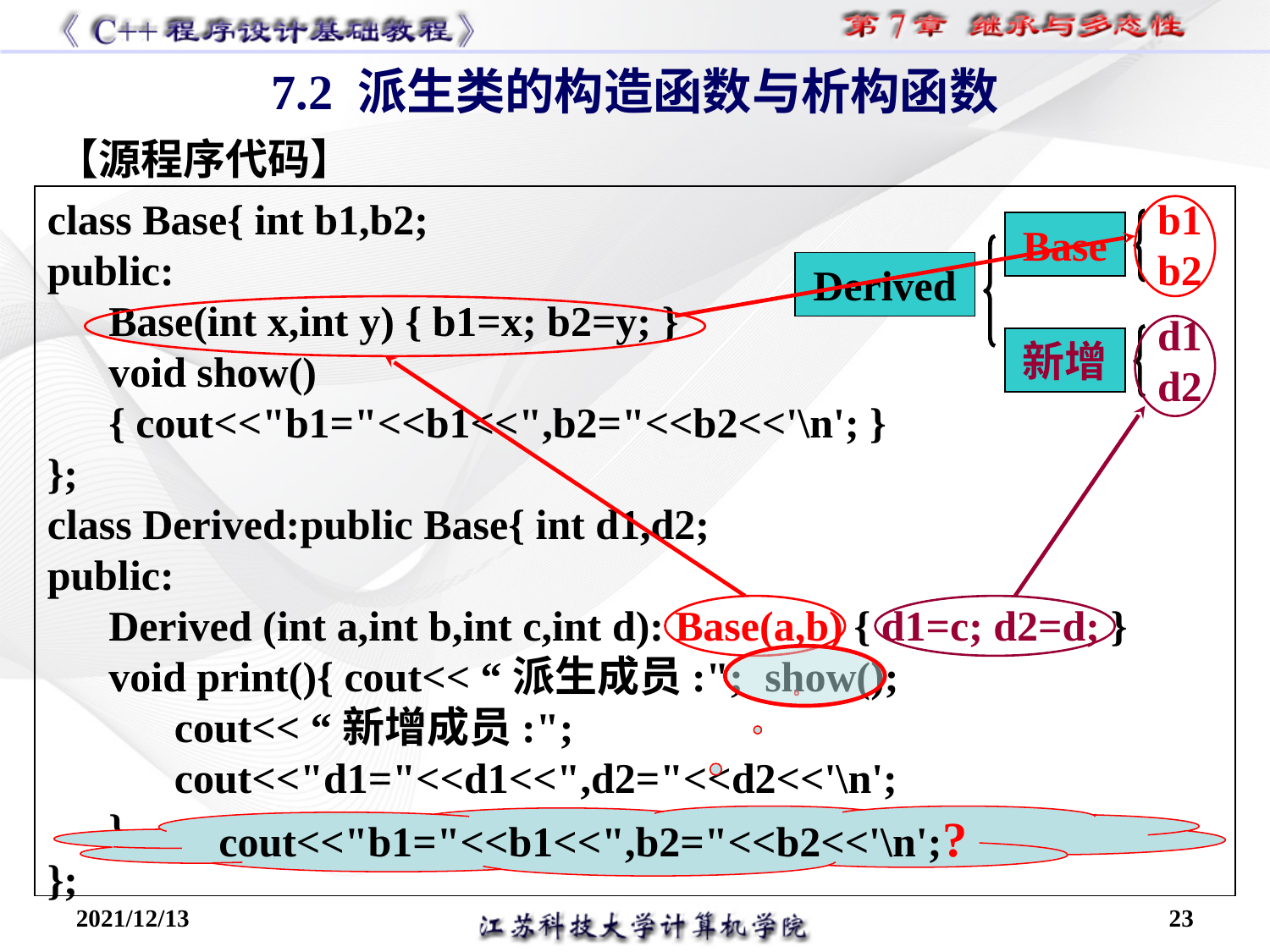

7.2 派生类的构造函数与析构函数
【源程序代码】
class Base{ int b1,b2;
public:
Base(int x,int y) { b1=x; b2=y; }
void show()
{ cout<<"b1="<<b1<<",b2="<<b2<<'\n'; }
};
class Derived:public Base{ int d1,d2;
public:
Derived (int a,int b,int c,int d): Base(a,b) { d1=c; d2=d; }
void print(){ cout<< “派生成员:";  show();
cout<< “新增成员:";
cout<<"d1="<<d1<<",d2="<<d2<<'\n';
}
};
b1
b2

Base

Derived
d1
d2

新增

cout<<"b1="<<b1<<",b2="<<b2<<'\n';?